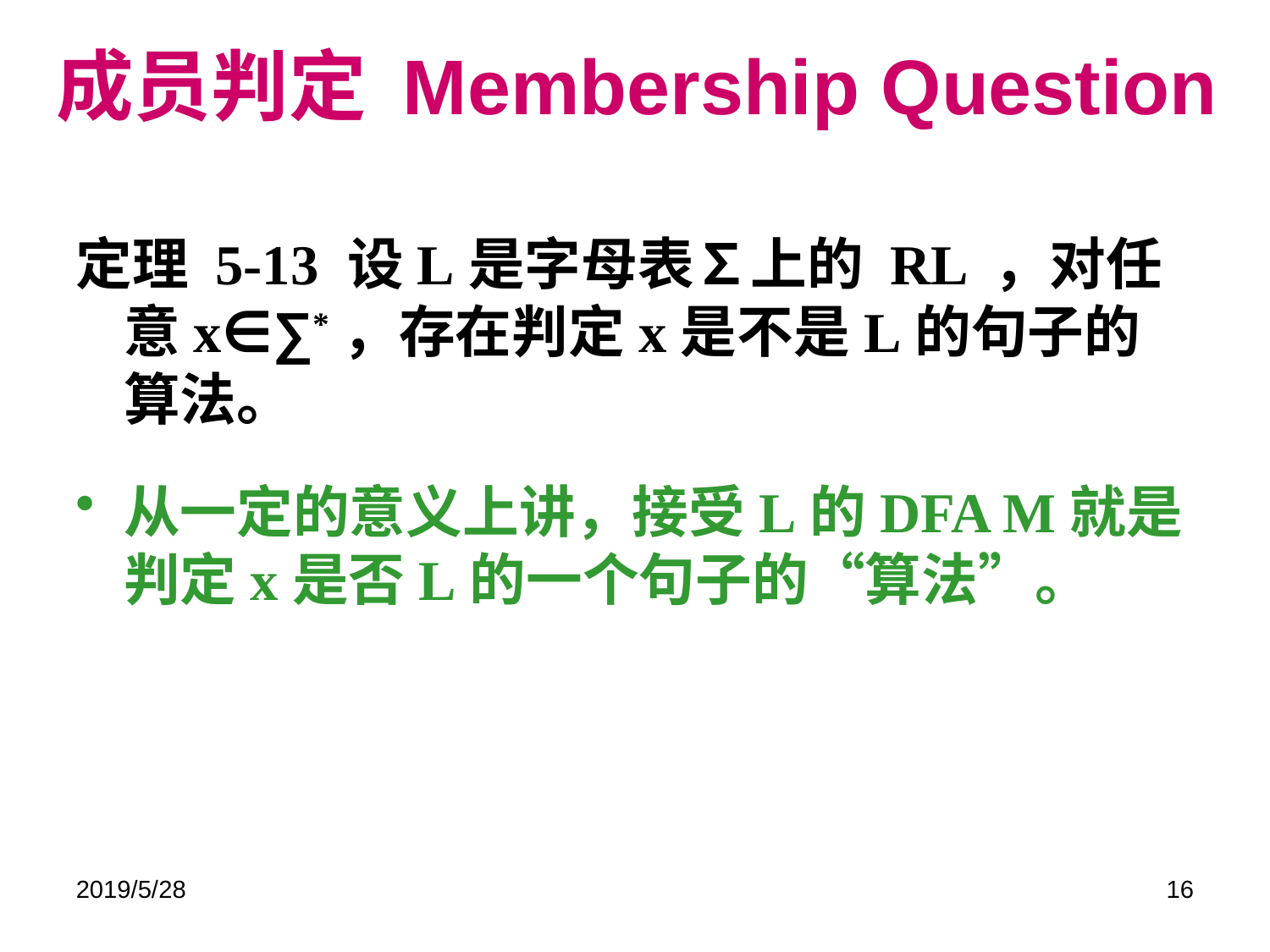

# 成员判定 Membership Question
定理 5-13 设L是字母表∑上的 RL ，对任意x∈∑*，存在判定x是不是L的句子的算法。
从一定的意义上讲，接受L的DFA M就是判定x是否L的一个句子的“算法”。
2019/5/28
16